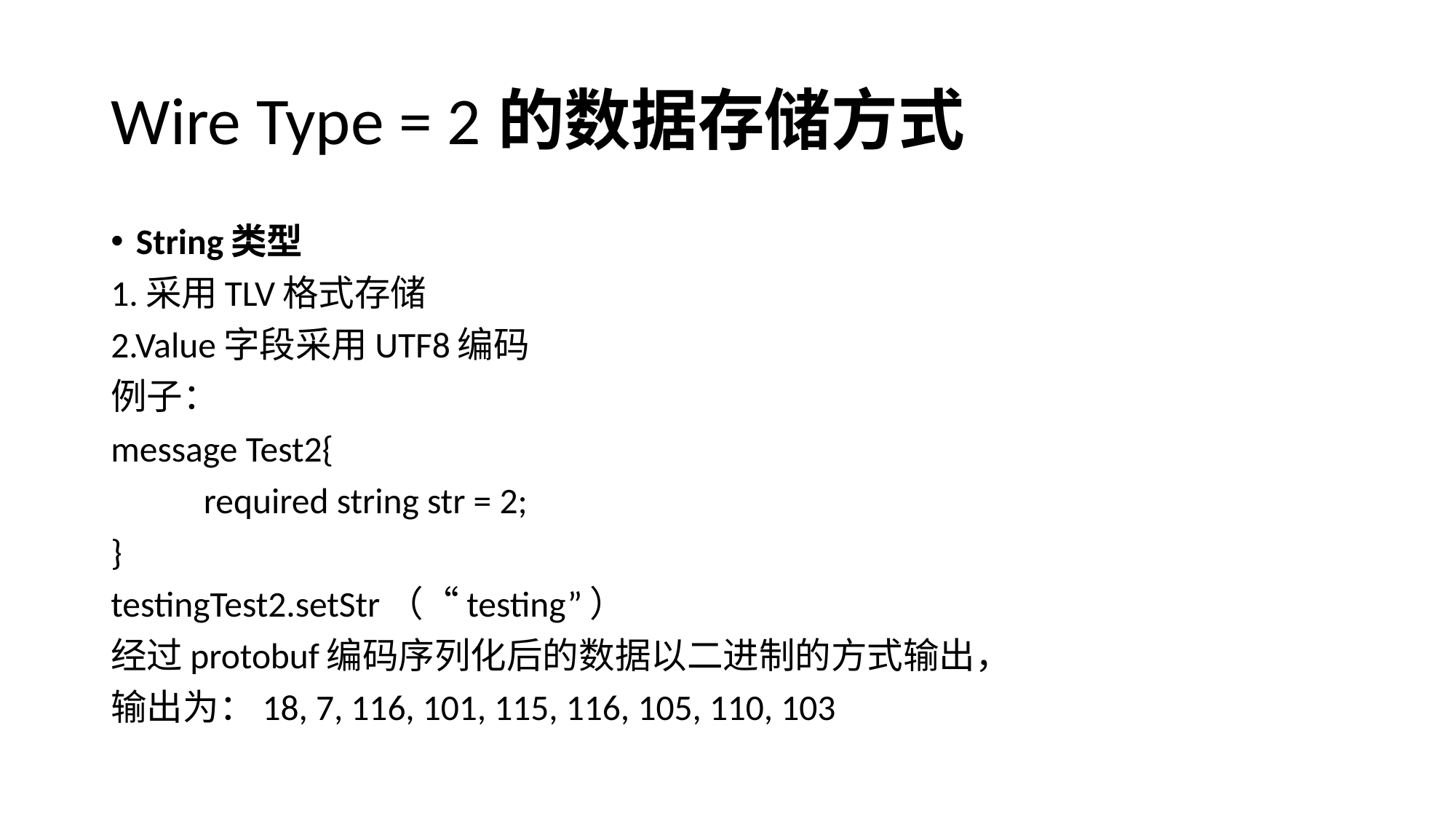

# Wire Type = 2的数据存储方式
String类型
1.采用TLV格式存储
2.Value字段采用UTF8编码
例子：
message Test2{
	required string str = 2;
}
testingTest2.setStr（“testing”）
经过protobuf编码序列化后的数据以二进制的方式输出，
输出为：18, 7, 116, 101, 115, 116, 105, 110, 103